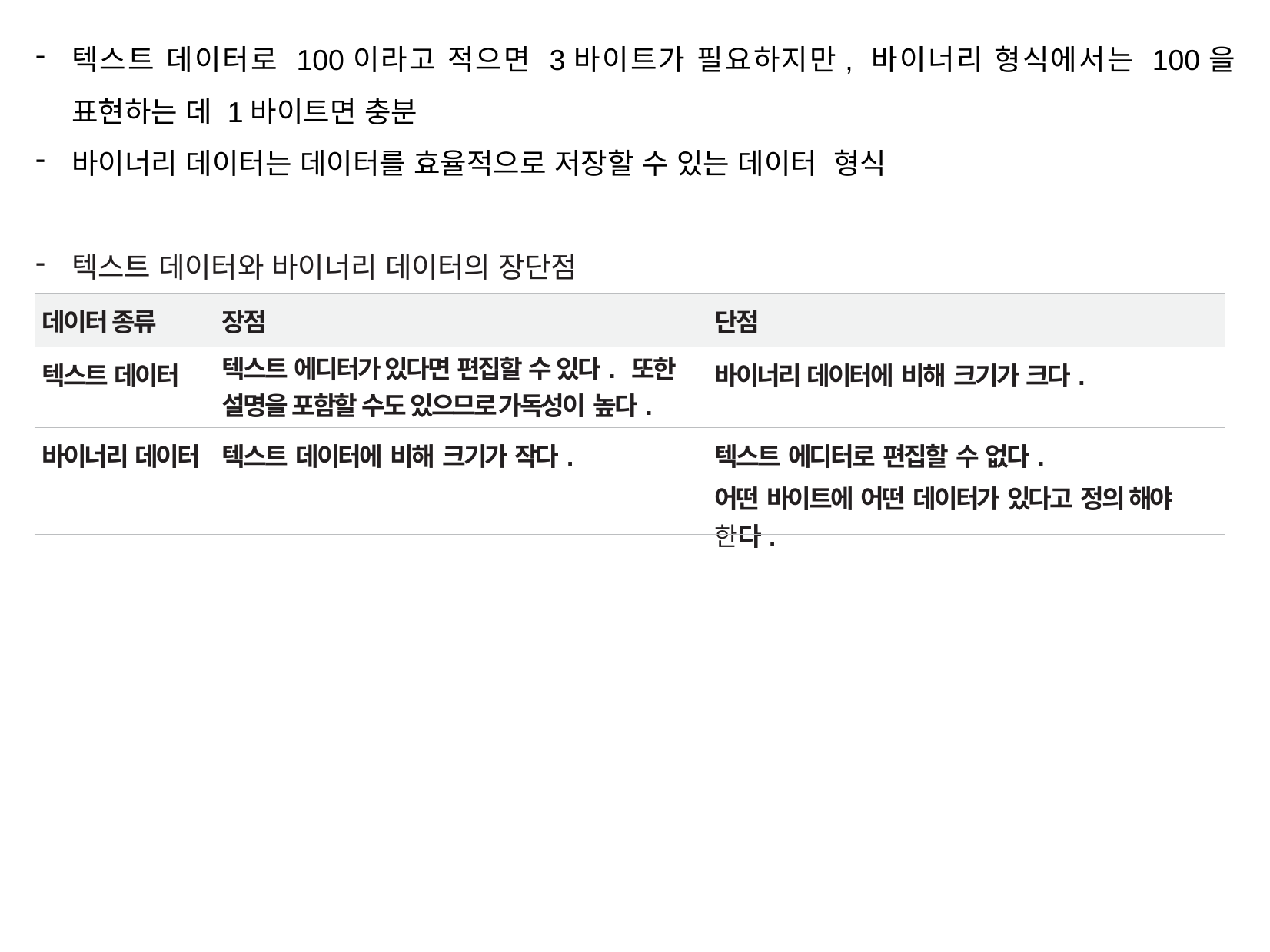

텍스트 데이터로 100이라고 적으면 3바이트가 필요하지만, 바이너리 형식에서는 100을 표현하는 데 1바이트면 충분
바이너리 데이터는 데이터를 효율적으로 저장할 수 있는 데이터  형식

텍스트 데이터와 바이너리 데이터의 장단점
| 데이터 종류 | 장점 | 단점 |
| --- | --- | --- |
| 텍스트 데이터 | 텍스트 에디터가 있다면 편집할 수 있다. 또한 설명을 포함할 수도 있으므로 가독성이 높다. | 바이너리 데이터에 비해 크기가 크다. |
| 바이너리 데이터 | 텍스트 데이터에 비해 크기가 작다. | 텍스트 에디터로 편집할 수 없다. 어떤 바이트에 어떤 데이터가 있다고 정의 해야 한다. |